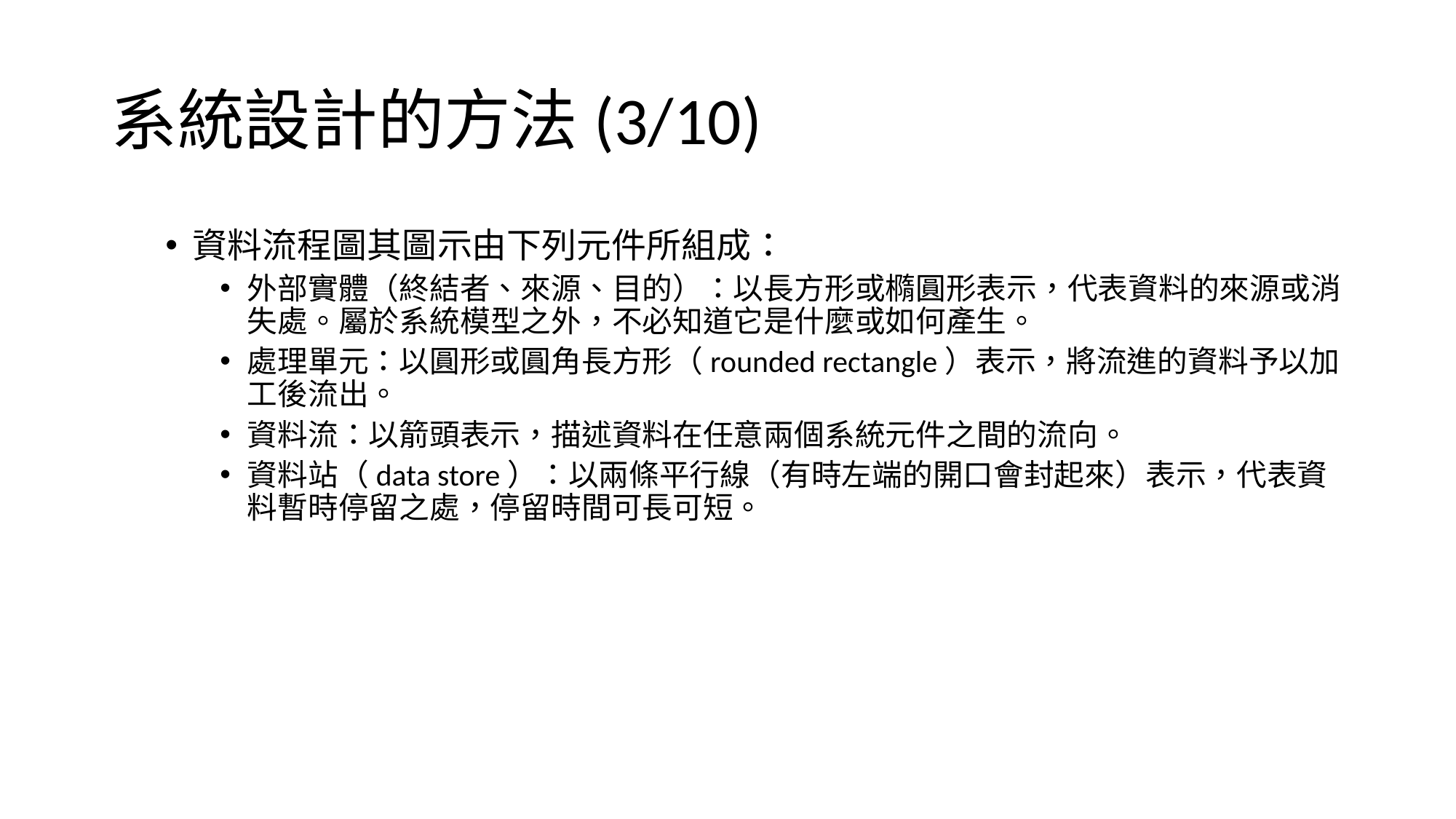

系統設計的方法(3/10)
資料流程圖其圖示由下列元件所組成：
外部實體（終結者、來源、目的）：以長方形或橢圓形表示，代表資料的來源或消失處。屬於系統模型之外，不必知道它是什麼或如何產生。
處理單元：以圓形或圓角長方形（rounded rectangle）表示，將流進的資料予以加工後流出。
資料流：以箭頭表示，描述資料在任意兩個系統元件之間的流向。
資料站（data store）：以兩條平行線（有時左端的開口會封起來）表示，代表資料暫時停留之處，停留時間可長可短。